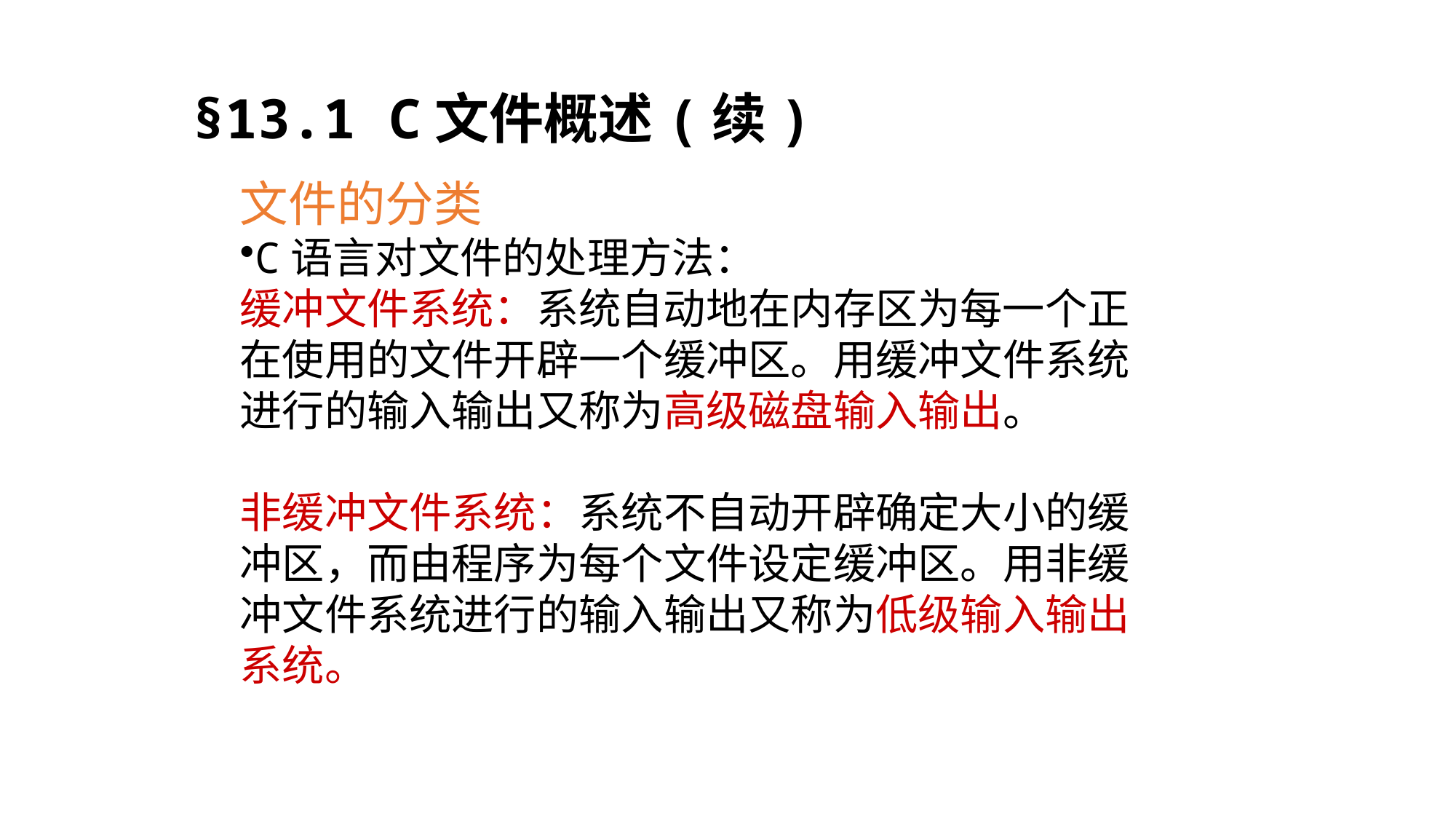

§13.1 C文件概述(续)
文件的分类
C语言对文件的处理方法：
缓冲文件系统：系统自动地在内存区为每一个正
在使用的文件开辟一个缓冲区。用缓冲文件系统
进行的输入输出又称为高级磁盘输入输出。

非缓冲文件系统：系统不自动开辟确定大小的缓
冲区，而由程序为每个文件设定缓冲区。用非缓
冲文件系统进行的输入输出又称为低级输入输出
系统。